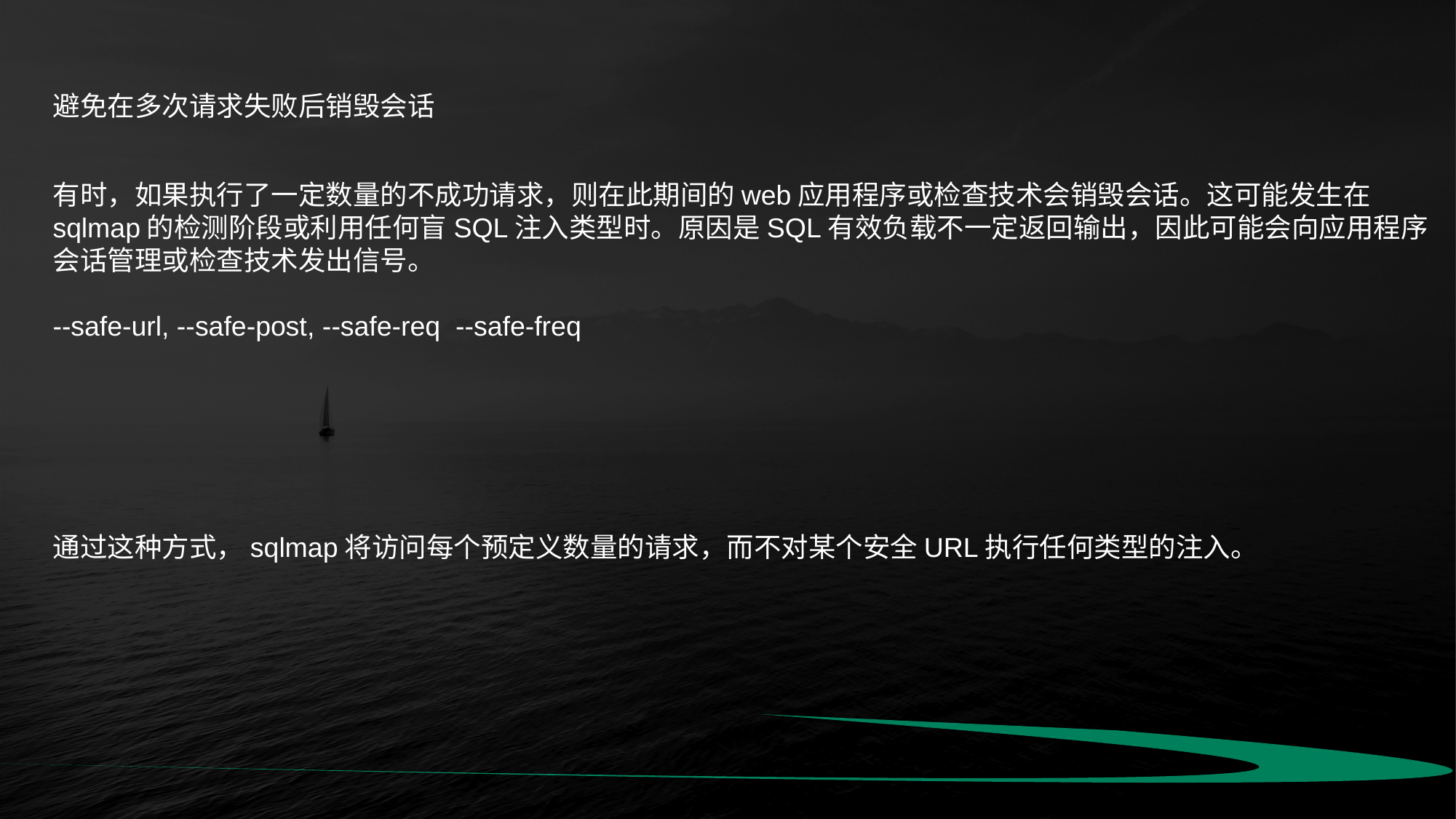

避免在多次请求失败后销毁会话
有时，如果执行了一定数量的不成功请求，则在此期间的web应用程序或检查技术会销毁会话。这可能发生在sqlmap的检测阶段或利用任何盲SQL注入类型时。原因是SQL有效负载不一定返回输出，因此可能会向应用程序会话管理或检查技术发出信号。

--safe-url, --safe-post, --safe-req  --safe-freq
通过这种方式，sqlmap将访问每个预定义数量的请求，而不对某个安全URL执行任何类型的注入。